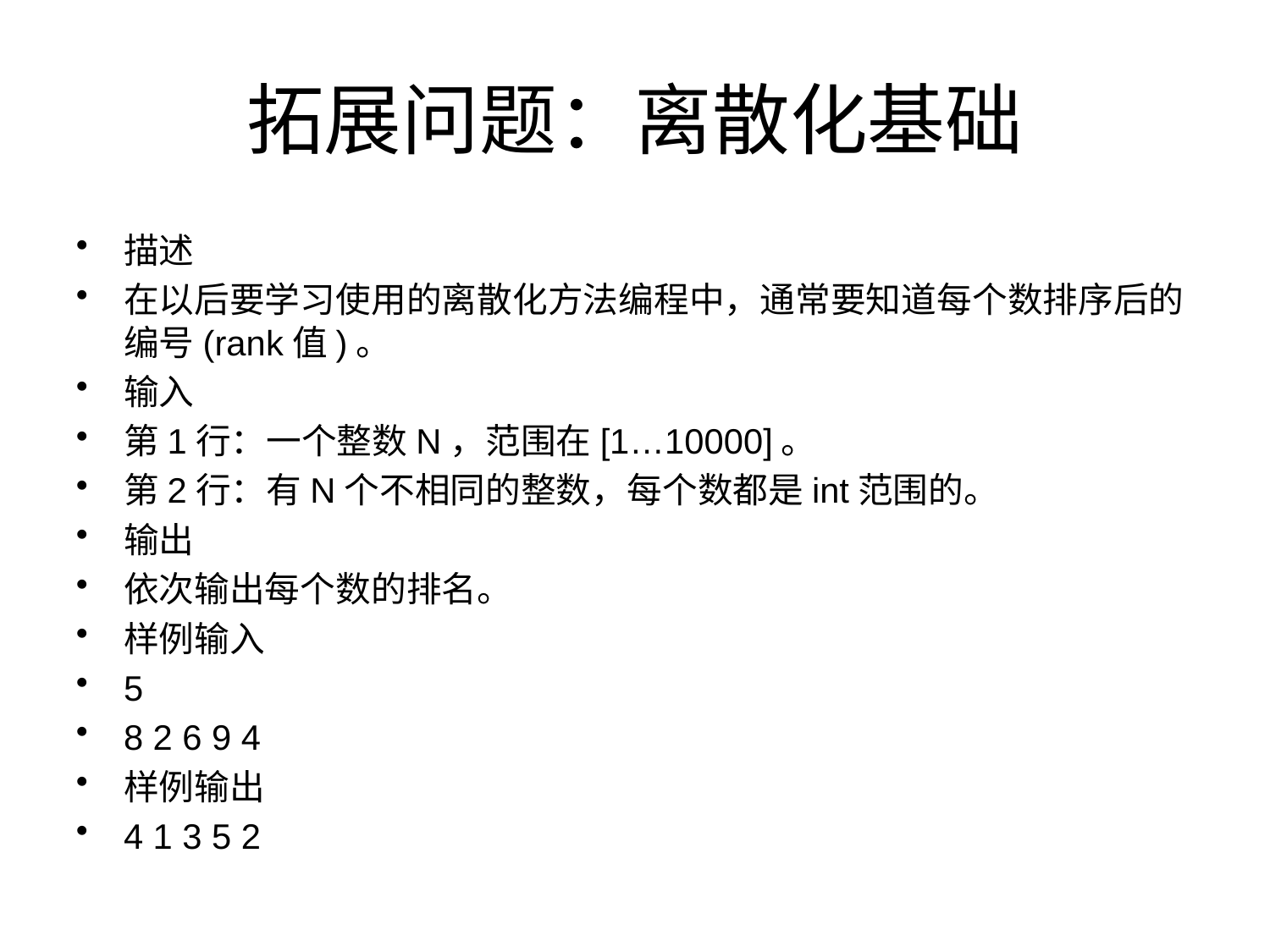

# 拓展问题：离散化基础
描述
在以后要学习使用的离散化方法编程中，通常要知道每个数排序后的编号(rank值)。
输入
第1行：一个整数N，范围在[1…10000]。
第2行：有N个不相同的整数，每个数都是int范围的。
输出
依次输出每个数的排名。
样例输入
5
8 2 6 9 4
样例输出
4 1 3 5 2